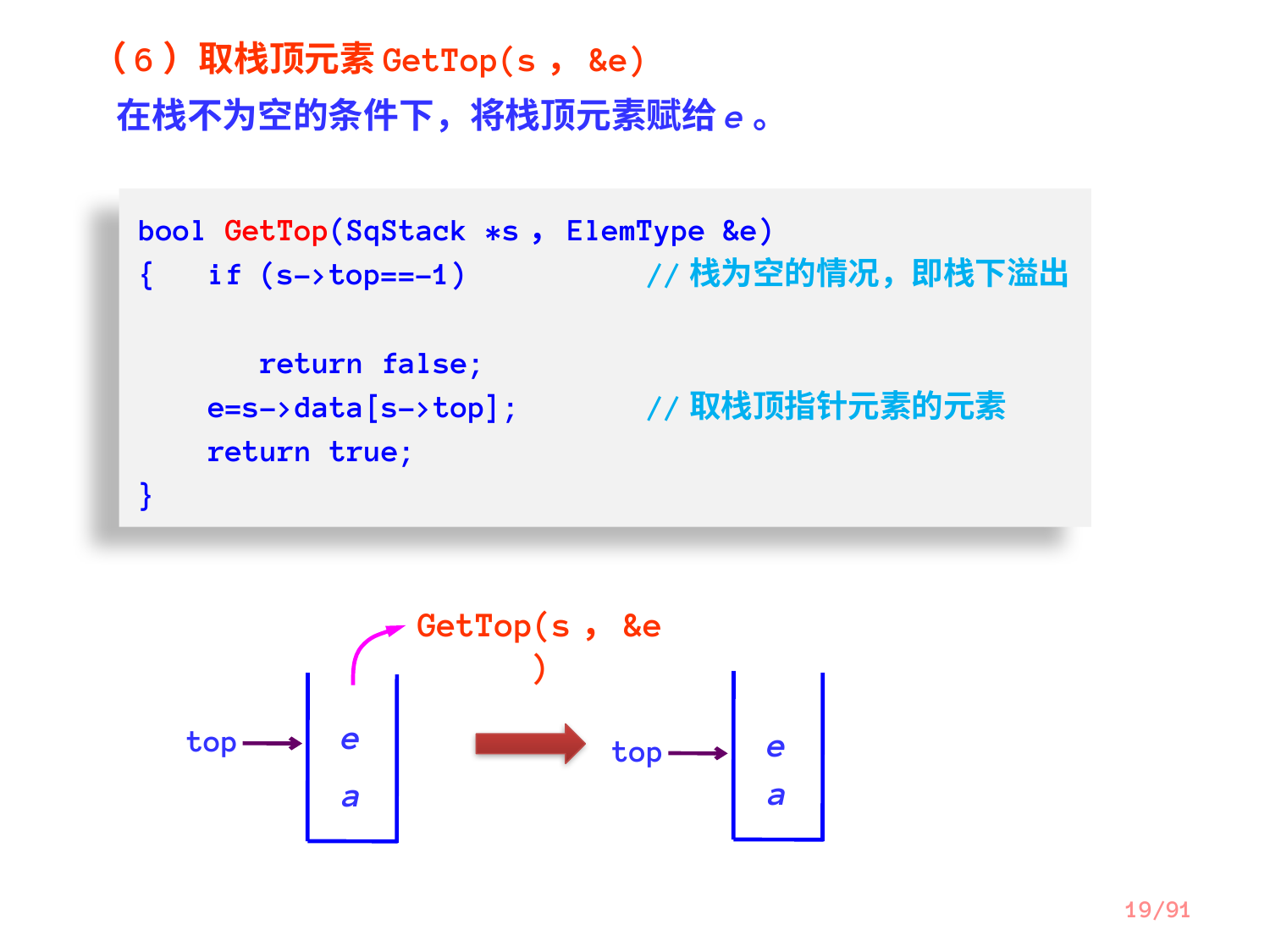

（6）取栈顶元素GetTop(s，&e)
  在栈不为空的条件下，将栈顶元素赋给e。
bool GetTop(SqStack *s，ElemType &e)
{   if (s->top==-1)	   	//栈为空的情况，即栈下溢出
       return false;
    e=s->data[s->top];   	//取栈顶指针元素的元素
    return true;
}
GetTop(s，&e)

e

top
a
e
top
a
19/91